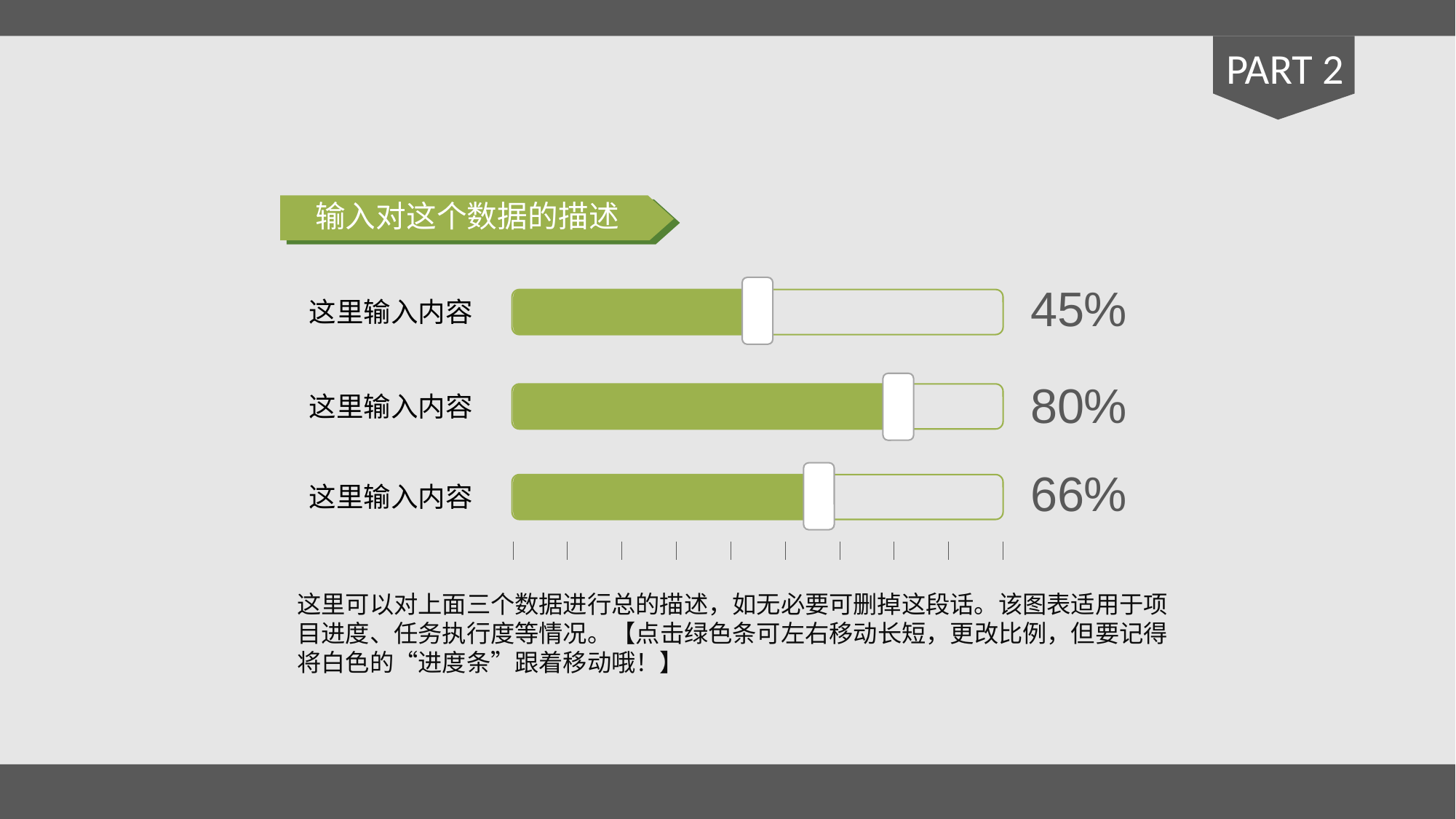

PART 2
输入对这个数据的描述

45%

这里输入内容

80%

这里输入内容

66%

这里输入内容

这里可以对上面三个数据进行总的描述，如无必要可删掉这段话。该图表适用于项目进度、任务执行度等情况。【点击绿色条可左右移动长短，更改比例，但要记得将白色的“进度条”跟着移动哦！】